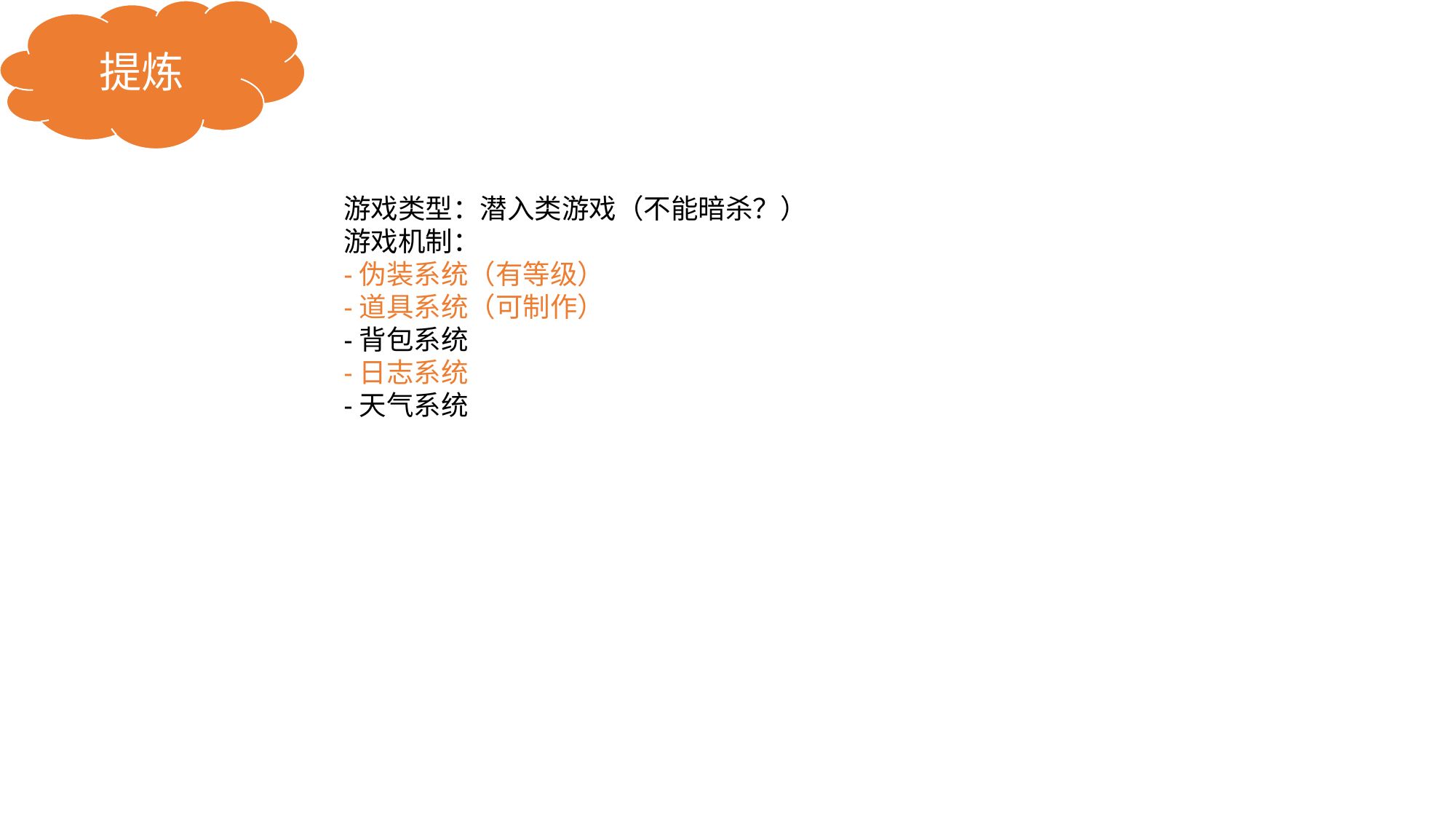

提炼
游戏类型：潜入类游戏（不能暗杀？）
游戏机制：
-伪装系统（有等级）
-道具系统（可制作）
-背包系统
-日志系统
-天气系统